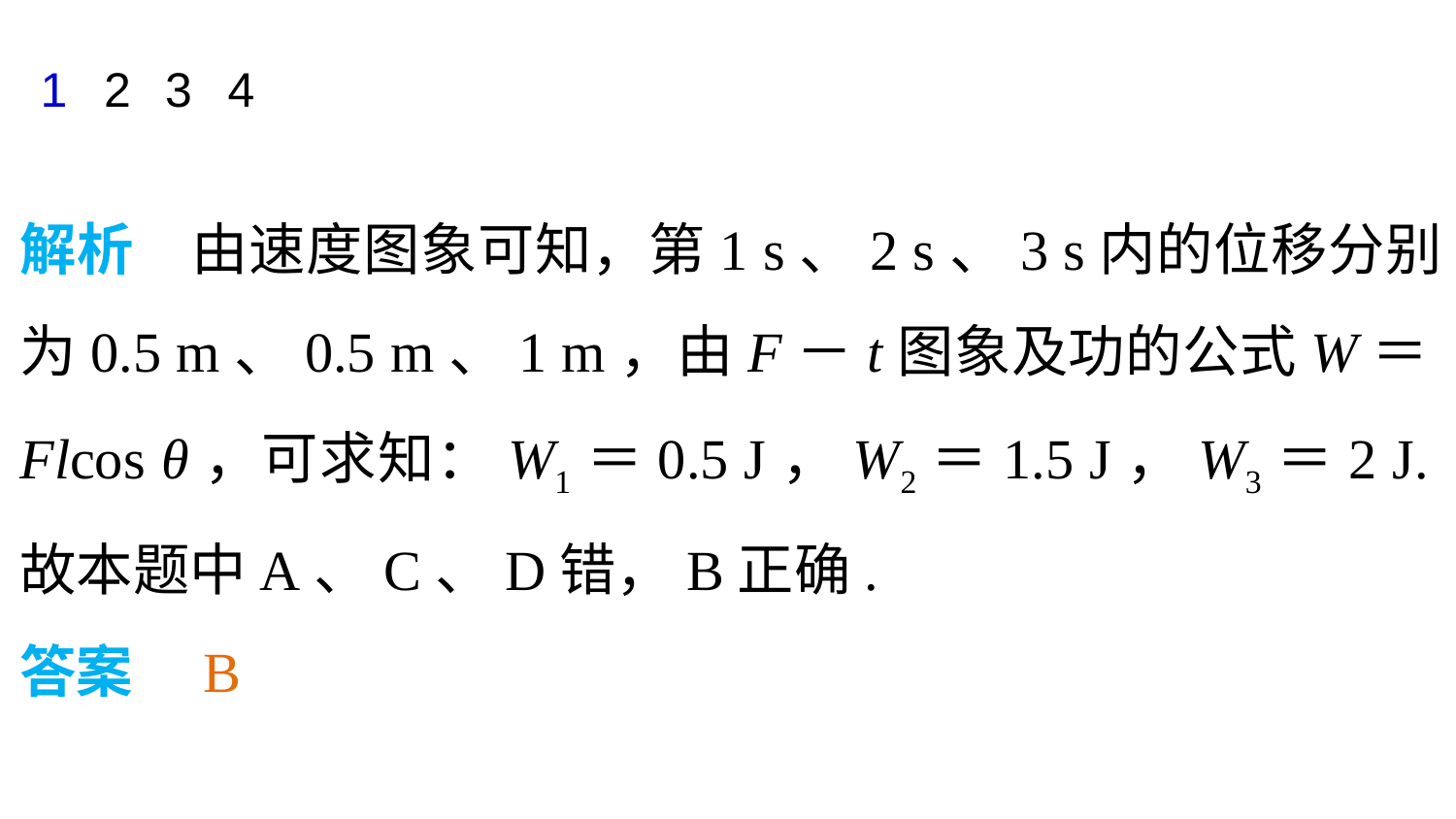

1
2
3
4
解析　由速度图象可知，第1 s、2 s、3 s内的位移分别为0.5 m、0.5 m、1 m，由F－t图象及功的公式W＝Flcos θ，可求知：W1＝0.5 J，W2＝1.5 J，W3＝2 J.故本题中A、C、D错，B正确.
答案　B